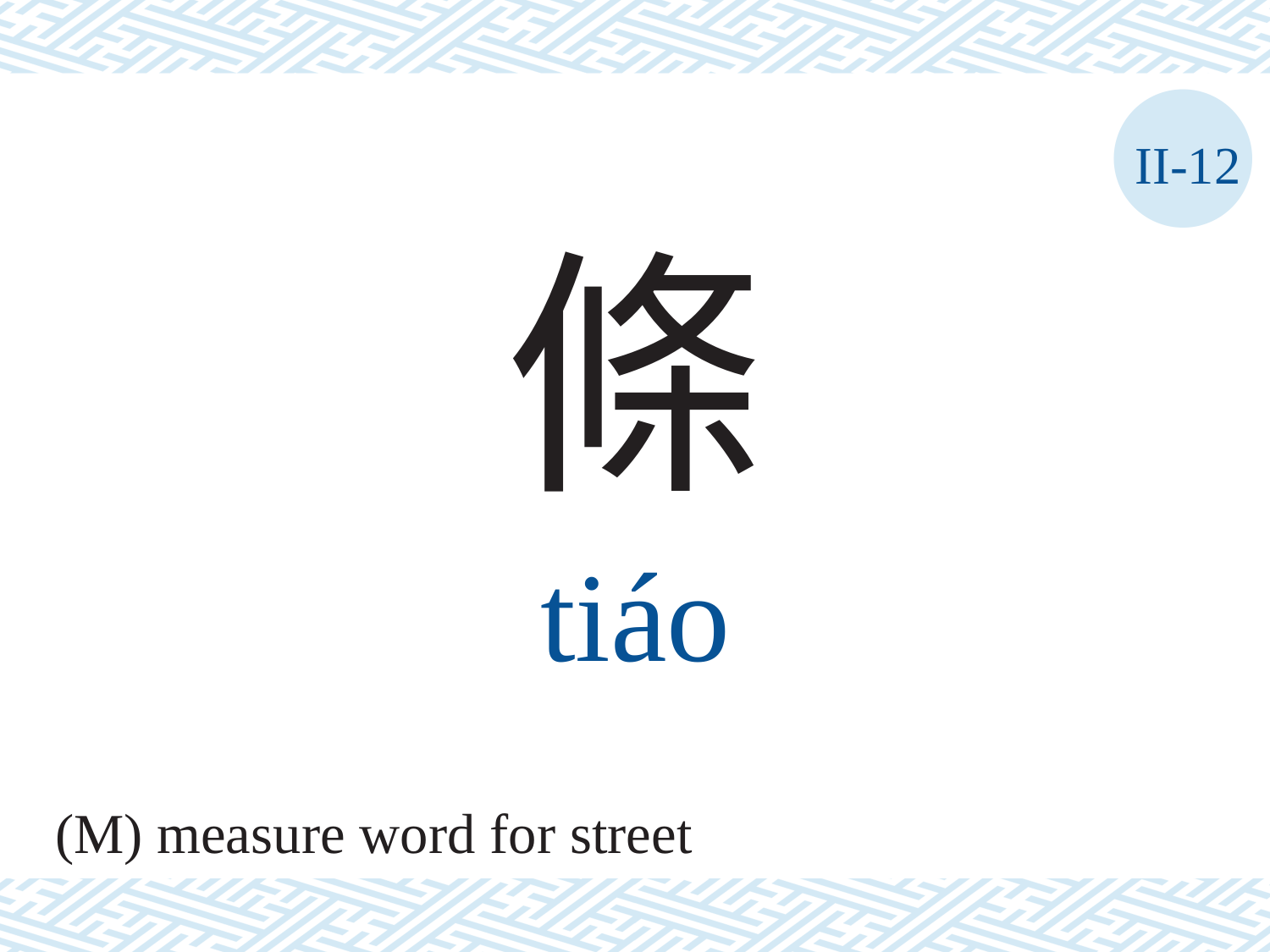

II-12
條
tiáo
(M) measure word for street